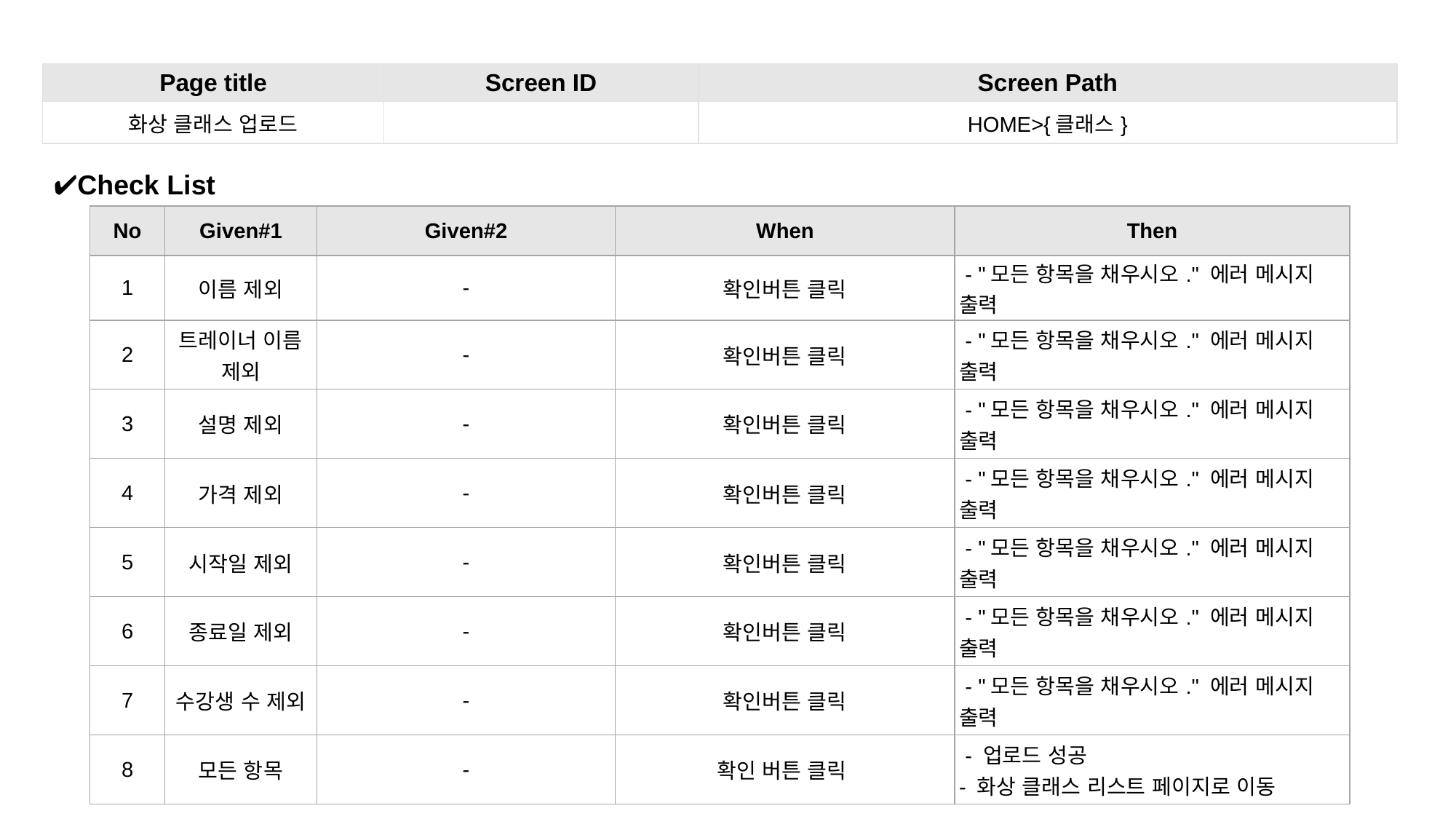

| Page title | Screen ID | Screen Path |
| --- | --- | --- |
| 화상 클래스 업로드 |  | HOME>{클래스} |
✔Check List
| No | Given#1 | Given#2 | When | Then |
| --- | --- | --- | --- | --- |
| 1 | 이름 제외 | - | 확인버튼 클릭 | - "모든 항목을 채우시오." 에러 메시지 출력 |
| 2 | 트레이너 이름 제외 | - | 확인버튼 클릭 | - "모든 항목을 채우시오." 에러 메시지 출력 |
| 3 | 설명 제외 | - | 확인버튼 클릭 | - "모든 항목을 채우시오." 에러 메시지 출력 |
| 4 | 가격 제외 | - | 확인버튼 클릭 | - "모든 항목을 채우시오." 에러 메시지 출력 |
| 5 | 시작일 제외 | - | 확인버튼 클릭 | - "모든 항목을 채우시오." 에러 메시지 출력 |
| 6 | 종료일 제외 | - | 확인버튼 클릭 | - "모든 항목을 채우시오." 에러 메시지 출력 |
| 7 | 수강생 수 제외 | - | 확인버튼 클릭 | - "모든 항목을 채우시오." 에러 메시지 출력 |
| 8 | 모든 항목 | - | 확인 버튼 클릭 | - 업로드 성공 - 화상 클래스 리스트 페이지로 이동 |